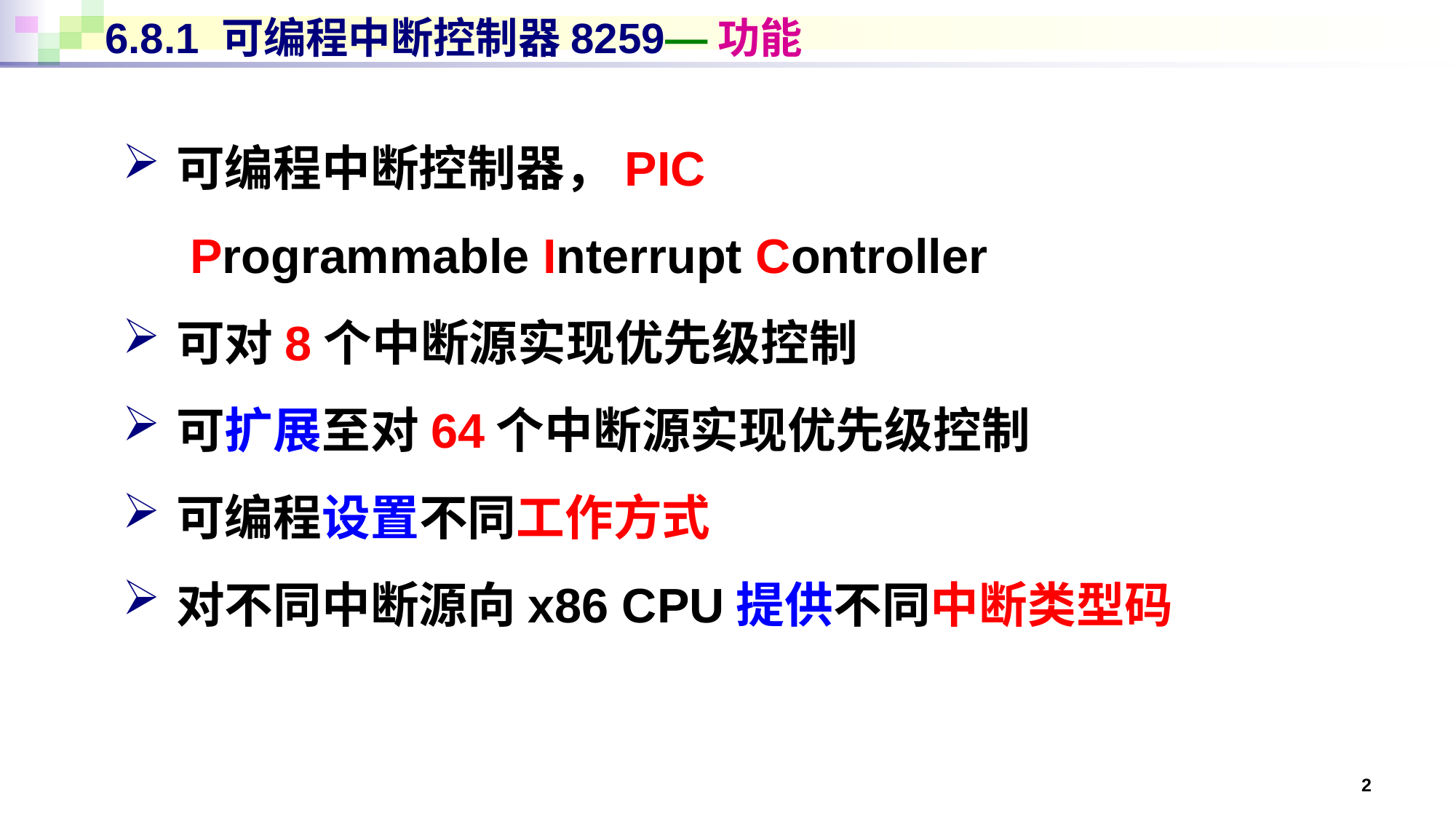

# 6.8.1 可编程中断控制器8259—功能
可编程中断控制器，PIC
     Programmable Interrupt Controller
可对8个中断源实现优先级控制
可扩展至对64个中断源实现优先级控制
可编程设置不同工作方式
对不同中断源向x86 CPU提供不同中断类型码
2